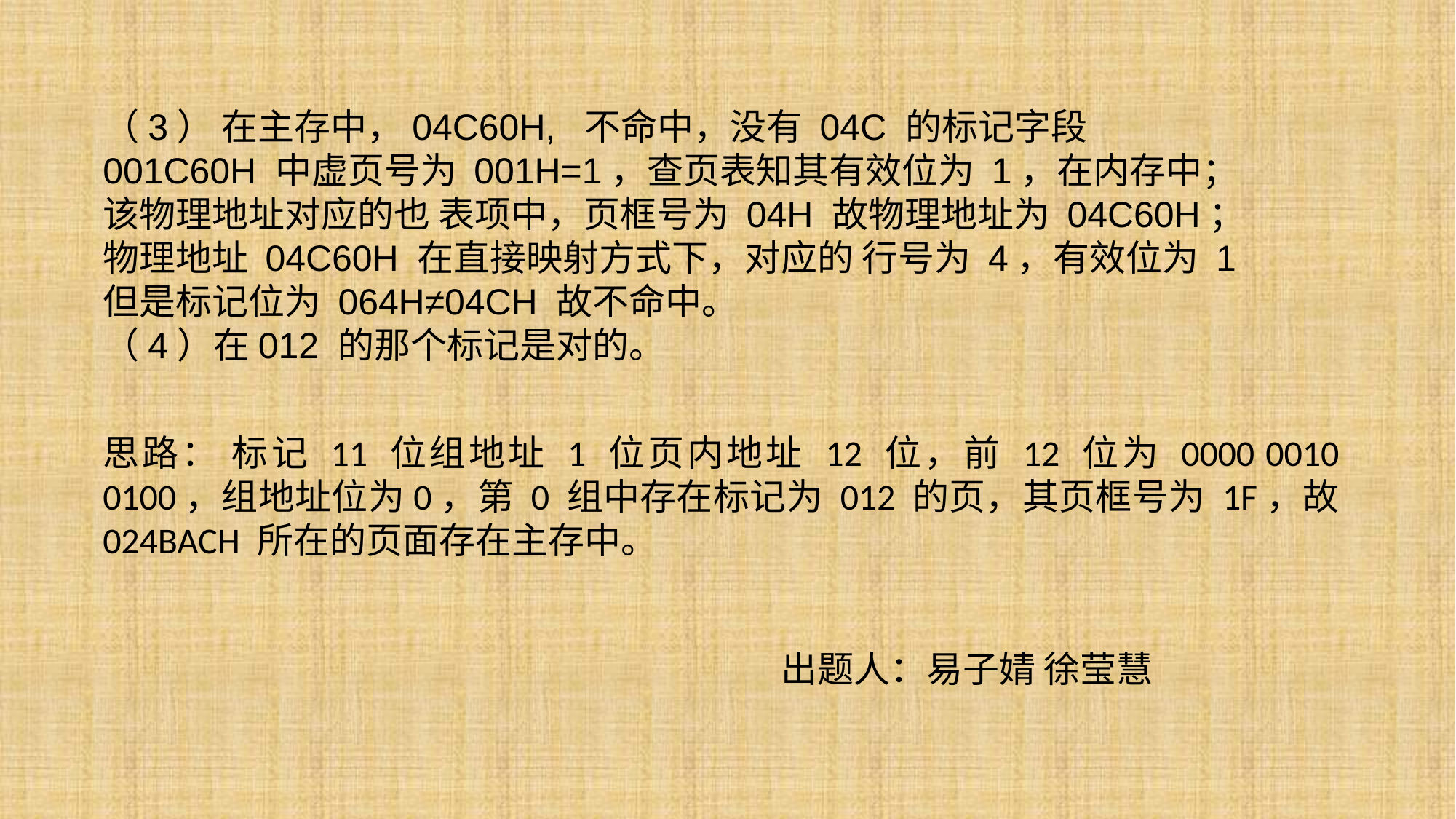

（3） 在主存中，04C60H,  不命中，没有 04C 的标记字段
001C60H 中虚页号为 001H=1，查页表知其有效位为 1，在内存中；该物理地址对应的也 表项中，页框号为 04H 故物理地址为 04C60H；物理地址 04C60H 在直接映射方式下，对应的 行号为 4，有效位为 1 但是标记位为 064H≠04CH 故不命中。
（4）在012 的那个标记是对的。
思路： 标记 11 位组地址 1 位页内地址 12 位，前 12 位为 0000 0010 0100，组地址位为0，第 0 组中存在标记为 012 的页，其页框号为 1F，故 024BACH 所在的页面存在主存中。
出题人：易子婧 徐莹慧